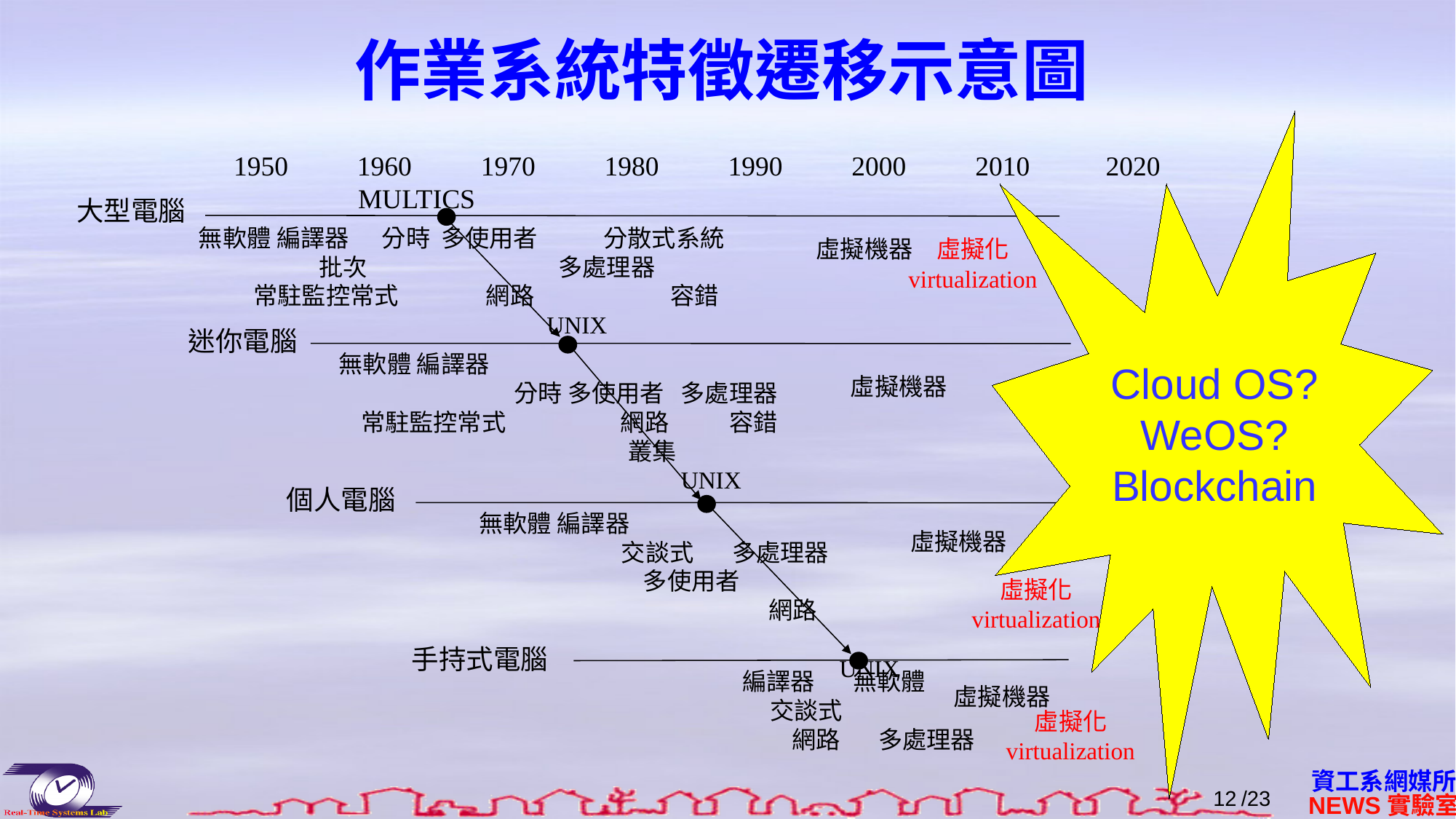

# 作業系統特徵遷移示意圖
Cloud OS?
WeOS?
Blockchain
1950          1960          1970          1980          1990          2000          2010           2020
                  MULTICS
大型電腦

無軟體 編譯器      分時  多使用者            分散式系統
                     批次                                   多處理器
         常駐監控常式                網路                         容錯
                                                          UNIX

迷你電腦

無軟體 編譯器
                               分時 多使用者   多處理器
   常駐監控常式                     網路           容錯
                                                    叢集
                                                         UNIX

個人電腦

無軟體 編譯器
                         交談式       多處理器
                             多使用者
                                                    網路
                                                            UNIX

手持式電腦

編譯器       無軟體
    交談式
        網路       多處理器
虛擬化
virtualization
虛擬機器
虛擬機器
虛擬機器
虛擬化
virtualization
虛擬機器
虛擬化
virtualization
12
/23